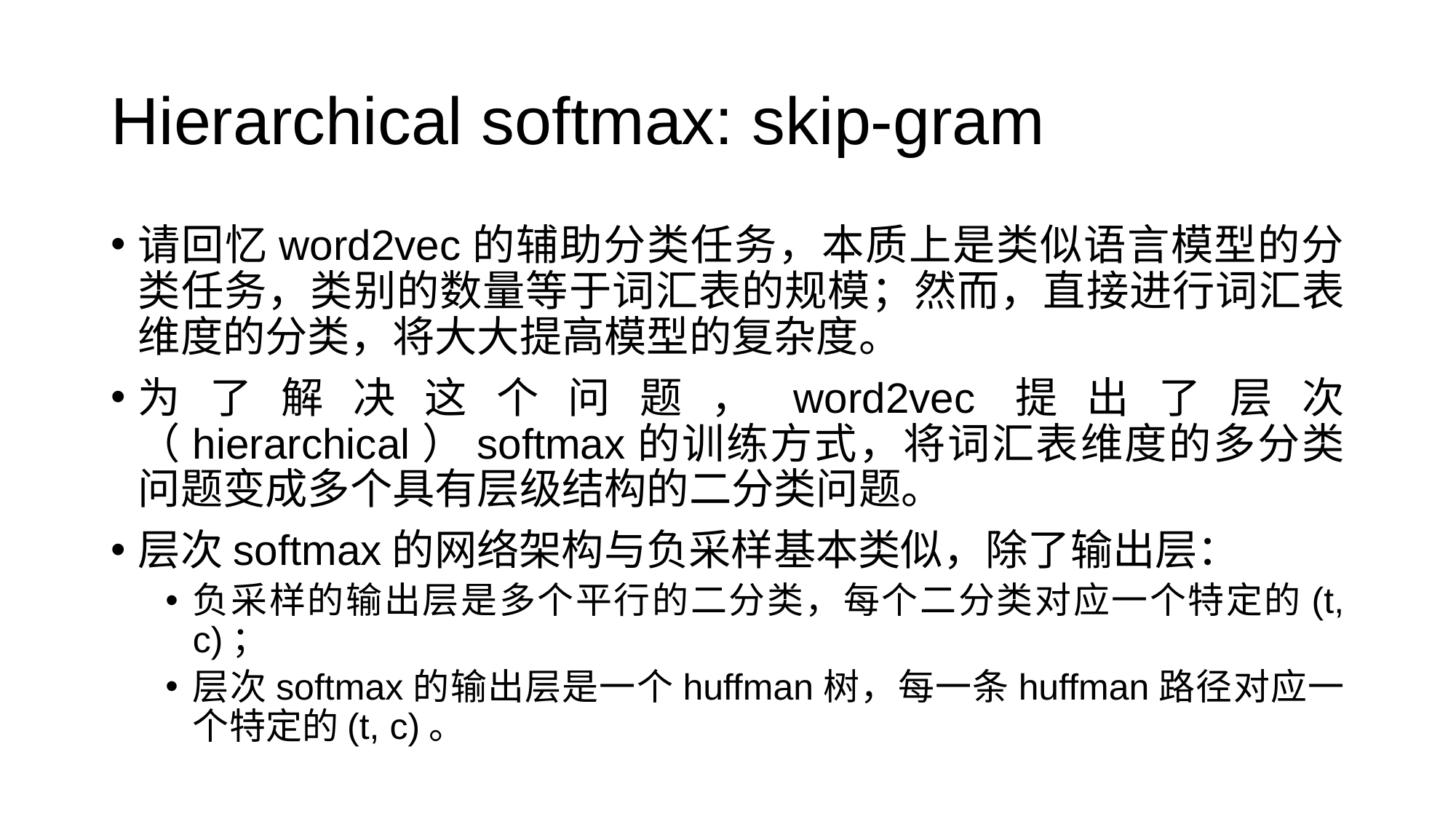

# Hierarchical softmax: skip-gram
请回忆word2vec的辅助分类任务，本质上是类似语言模型的分类任务，类别的数量等于词汇表的规模；然而，直接进行词汇表维度的分类，将大大提高模型的复杂度。
为了解决这个问题，word2vec提出了层次（hierarchical）softmax的训练方式，将词汇表维度的多分类问题变成多个具有层级结构的二分类问题。
层次softmax的网络架构与负采样基本类似，除了输出层：
负采样的输出层是多个平行的二分类，每个二分类对应一个特定的(t, c)；
层次softmax的输出层是一个huffman树，每一条huffman路径对应一个特定的(t, c)。